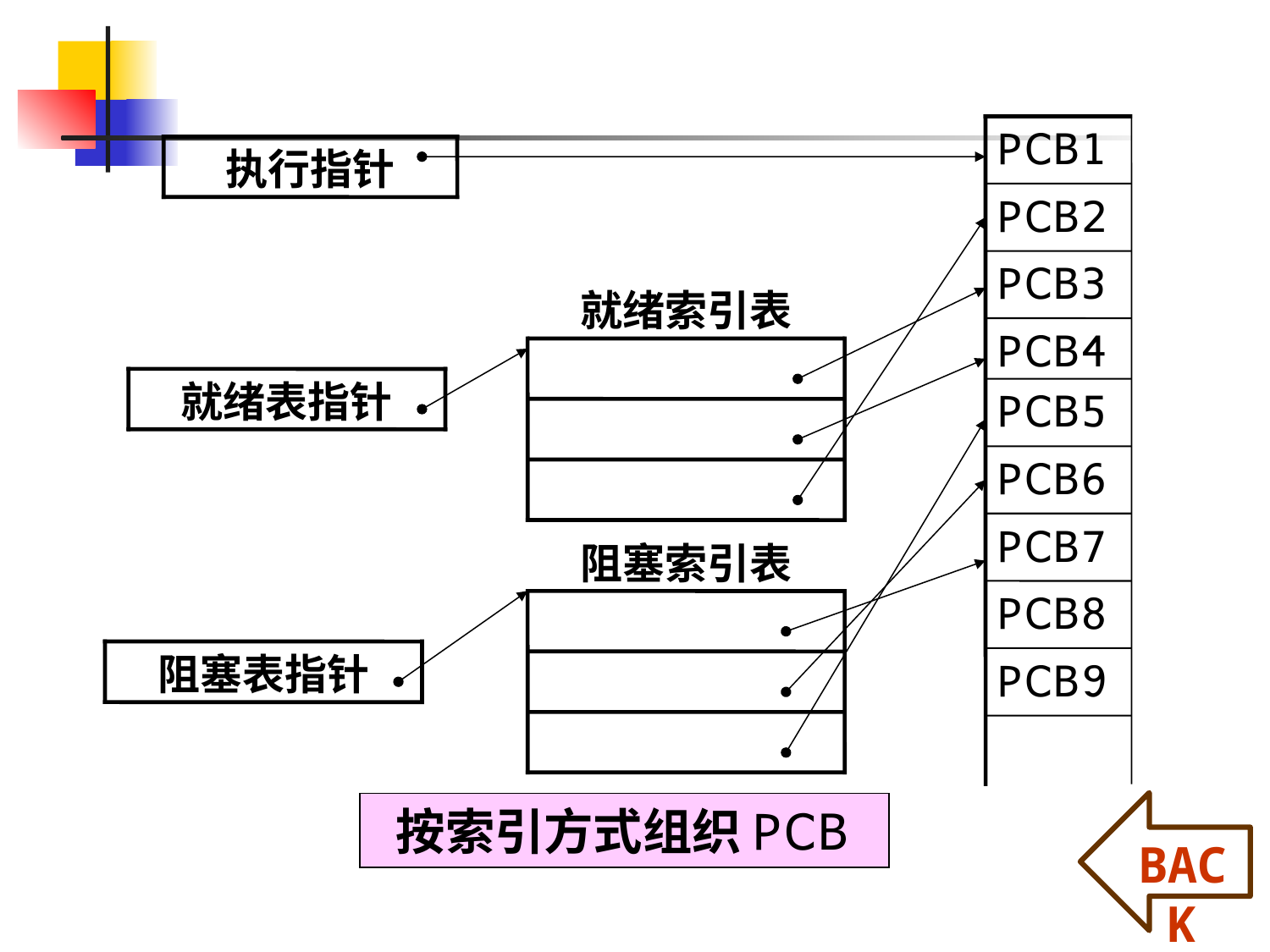

PCB1

执行指针

PCB2

PCB3

就绪索引表

PCB4

就绪表指针

PCB5

PCB6

PCB7

阻塞索引表

PCB8

阻塞表指针

PCB9

BACK
按索引方式组织PCB